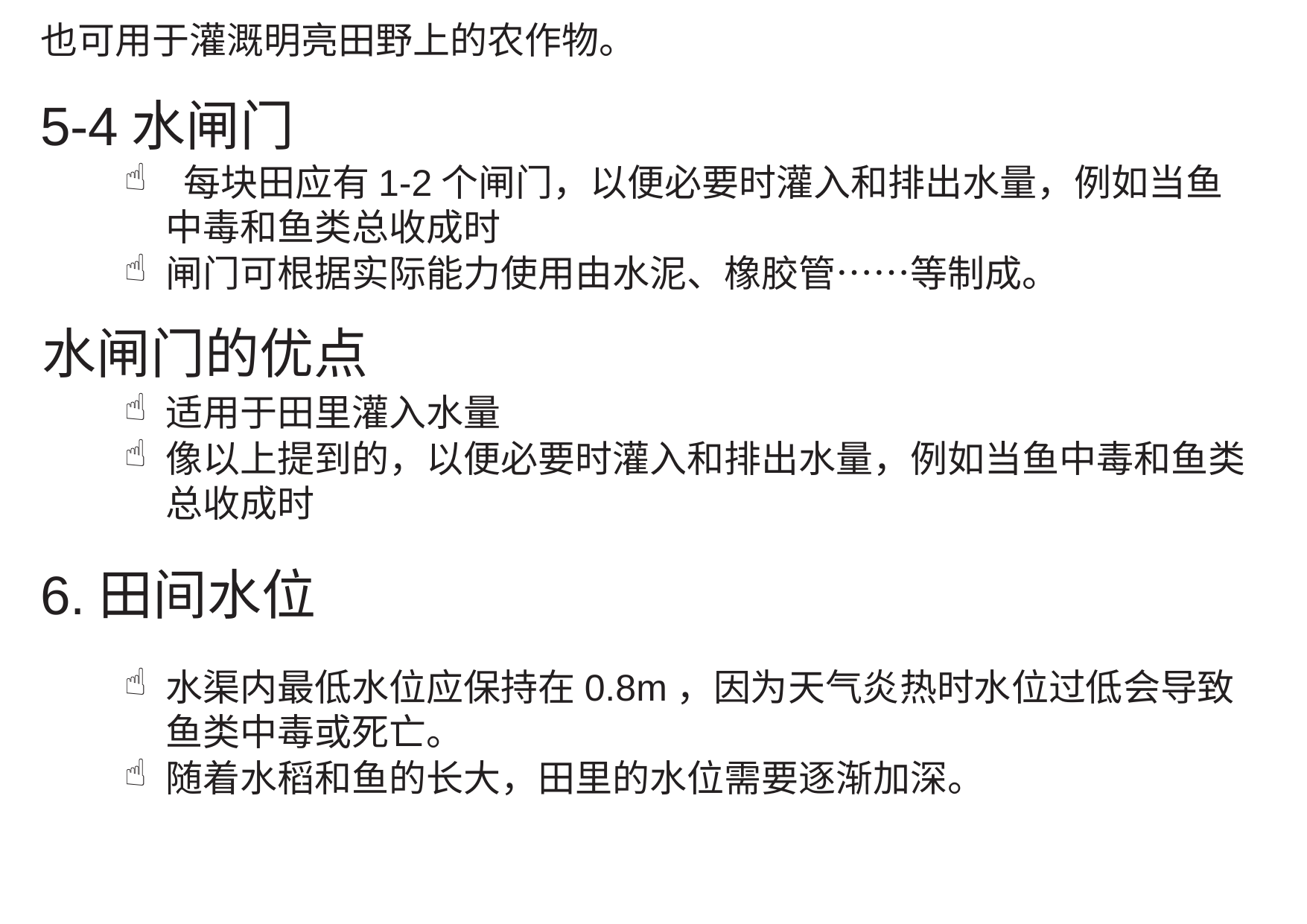

也可用于灌溉明亮田野上的农作物。
# 5-4水闸门
 每块田应有1-2个闸门，以便必要时灌入和排出水量，例如当鱼中毒和鱼类总收成时
闸门可根据实际能力使用由水泥、橡胶管……等制成。
水闸门的优点
适用于田里灌入水量
像以上提到的，以便必要时灌入和排出水量，例如当鱼中毒和鱼类总收成时
6.田间水位
水渠内最低水位应保持在0.8m，因为天气炎热时水位过低会导致鱼类中毒或死亡。
随着水稻和鱼的长大，田里的水位需要逐渐加深。